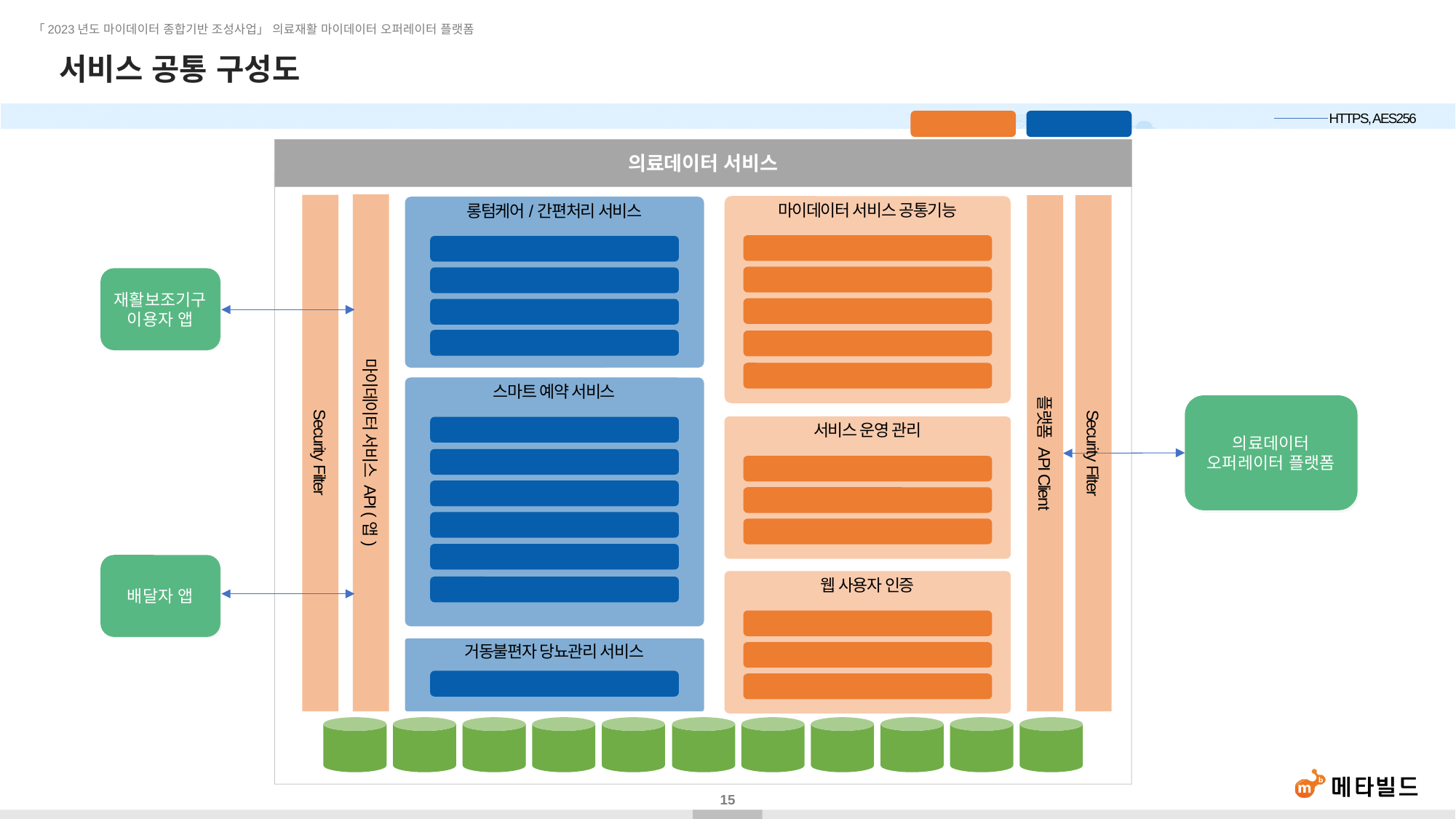

수정필요
# 서비스 공통 구성도
HTTPS, AES256
서비스 공통기능
서비스 개별기능
의료데이터 서비스

마이데이터 서비스 API (앱)
Security Filter
플랫폼 API Client
Security Filter
마이데이터 서비스 공통기능
플랫폼 사용자 인증
재활보조기구 이용자 관리
재활보조기구 처방전 관리
검사/검진데이터 관리
품목 관리(처방전코드)
롱텀케어/간편처리 서비스
내구연한/충전알림 대상 품목  관리
지정 재활보조기구  배달 관리
지정 재활보조기구  방문/점검 관리
배달자 관리
스마트 예약 서비스
서비스 운영 관리
공통코드 관리
조직/사용자/권한 /메뉴 관리
로그 관리
작업 관리
제작기사 관리
자재 관리(물품)
거래명세서 관리
상담데이터 관리
웹 사용자 인증
로그인/로그아웃
아이디/비밀번호 찾기
개인정보관리
비대면검수데이터 관리
거동불편자 당뇨관리 서비스
식단/운동법 관리
제작기사정보
(이름,
자격정보)
처방전
품목, 물품
정보
검진/검사
데이터
방문점검
정보
맞춤배달
정보
이용자정보
(이름,
연락처, 주소,
플랫폼ID)
배달자정보
(이름,
연락처,
플랫폼ID)
맞춤예약
정보
식단/운동법
정보
서비스
운영정보
재활보조기구
이용자 앱
의료데이터
오퍼레이터 플랫폼
배달자 앱